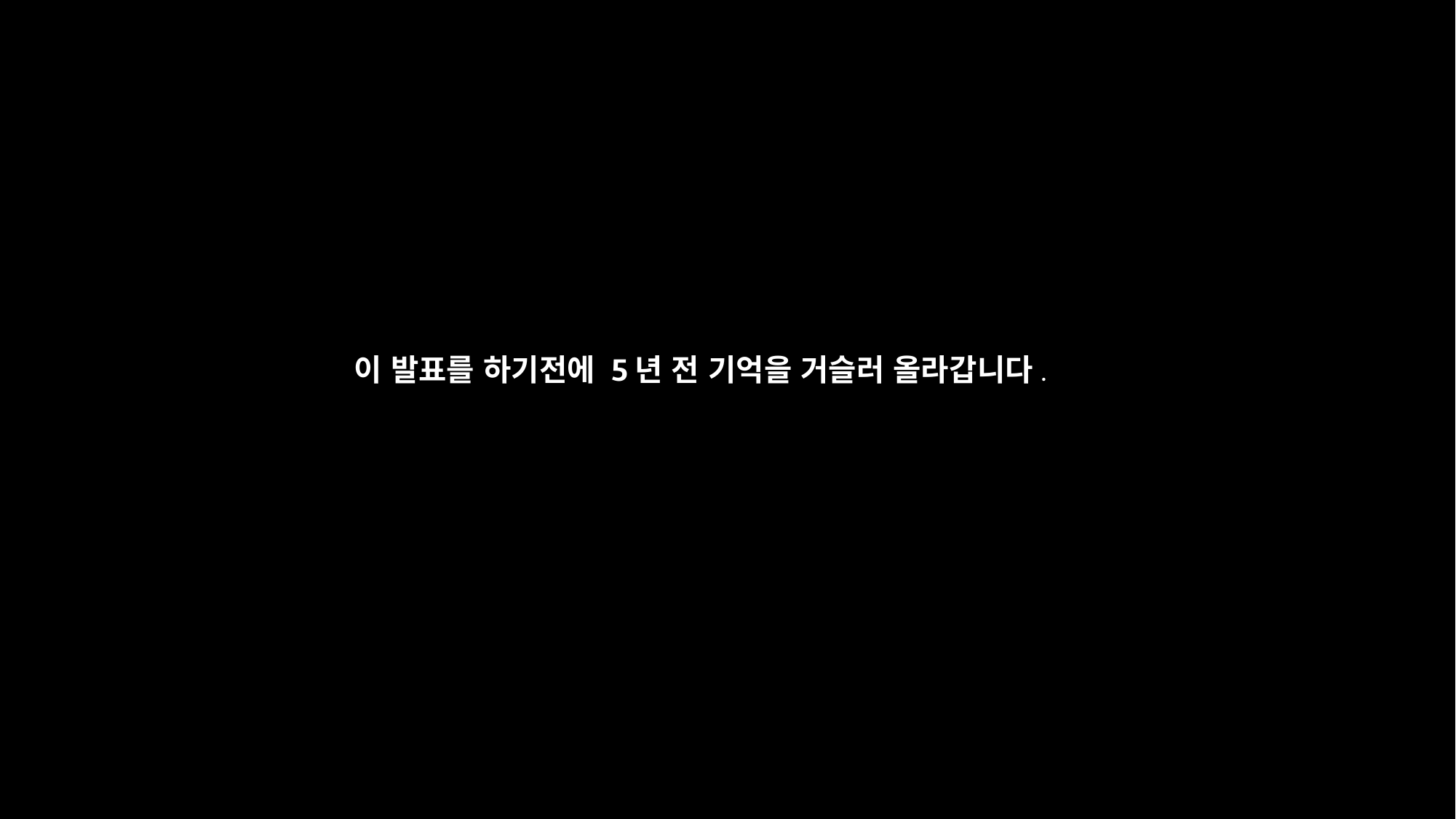

#
      이 발표를 하기전에 5년 전 기억을 거슬러 올라갑니다.